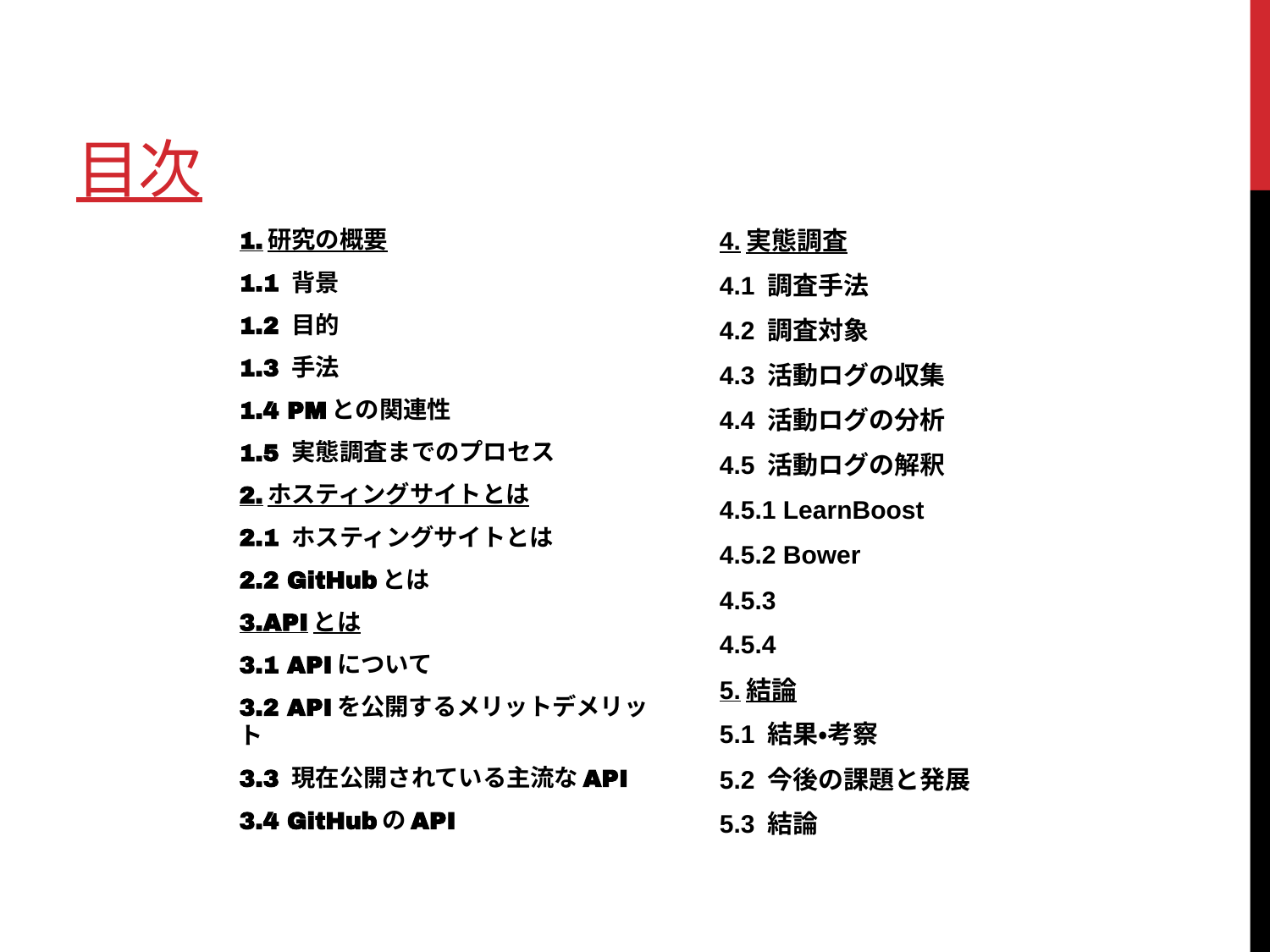

# 目次
1.研究の概要
1.1 背景
1.2 目的
1.3 手法
1.4 PMとの関連性
1.5 実態調査までのプロセス
2.ホスティングサイトとは
2.1 ホスティングサイトとは
2.2 GitHubとは
3.APIとは
3.1 APIについて
3.2 APIを公開するメリットデメリット
3.3 現在公開されている主流なAPI
3.4 GitHubのAPI

4.実態調査
4.1 調査手法
4.2 調査対象
4.3 活動ログの収集
4.4 活動ログの分析
4.5 活動ログの解釈
4.5.1 LearnBoost
4.5.2 Bower
4.5.3
4.5.4
5.結論
5.1 結果・考察
5.2 今後の課題と発展
5.3 結論